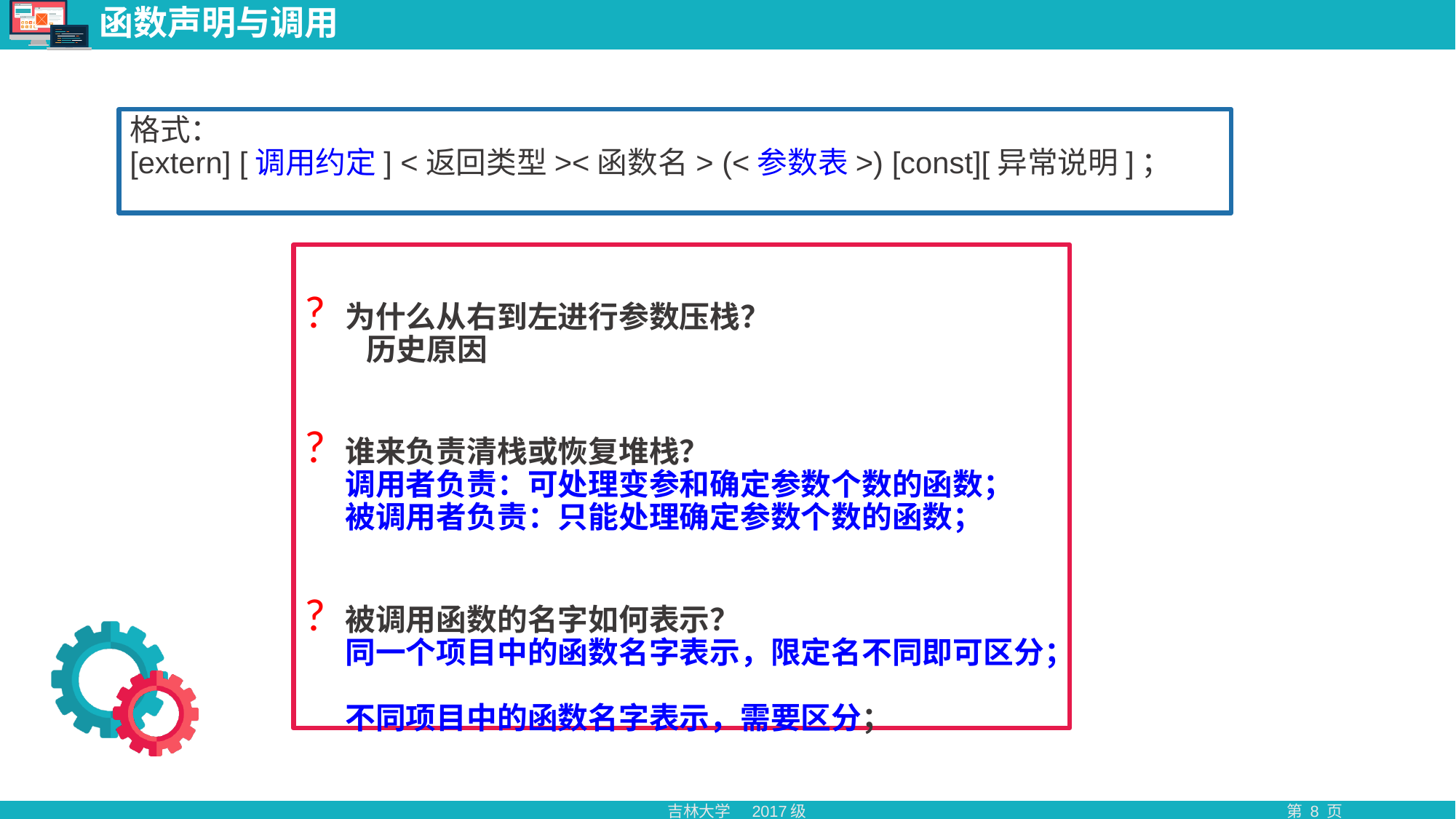

# 函数声明与调用
格式：
[extern] [调用约定] <返回类型><函数名> (<参数表>) [const][异常说明]；

为什么从右到左进行参数压栈？
   历史原因

谁来负责清栈或恢复堆栈？
调用者负责：可处理变参和确定参数个数的函数；
被调用者负责：只能处理确定参数个数的函数；

被调用函数的名字如何表示？
同一个项目中的函数名字表示，限定名不同即可区分；
不同项目中的函数名字表示，需要区分；